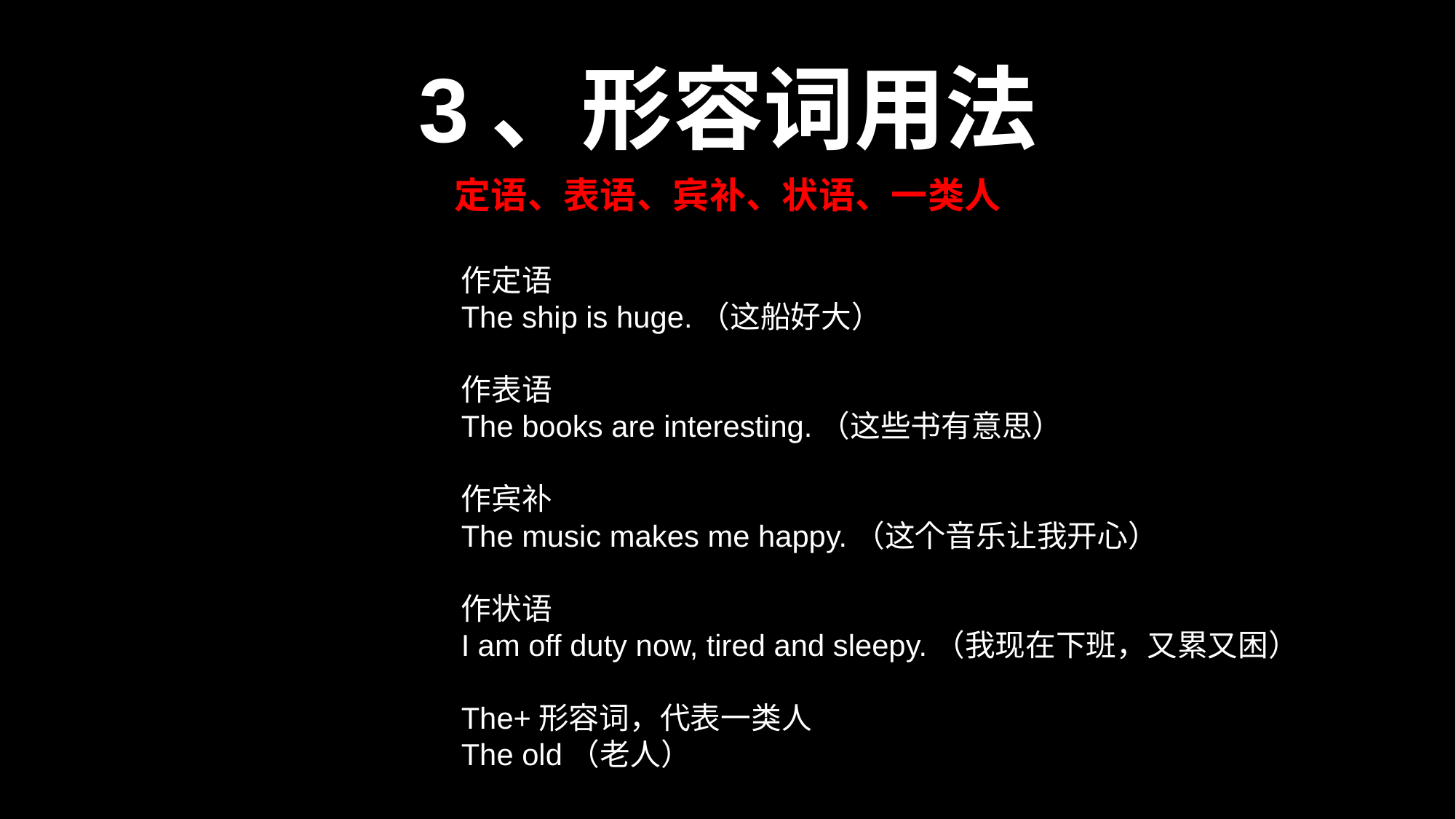

3、形容词用法
定语、表语、宾补、状语、一类人
作定语
The ship is huge.（这船好大）

作表语
The books are interesting.（这些书有意思）

作宾补
The music makes me happy.（这个音乐让我开心）

作状语
I am off duty now, tired and sleepy.（我现在下班，又累又困）

The+形容词，代表一类人
The old（老人）